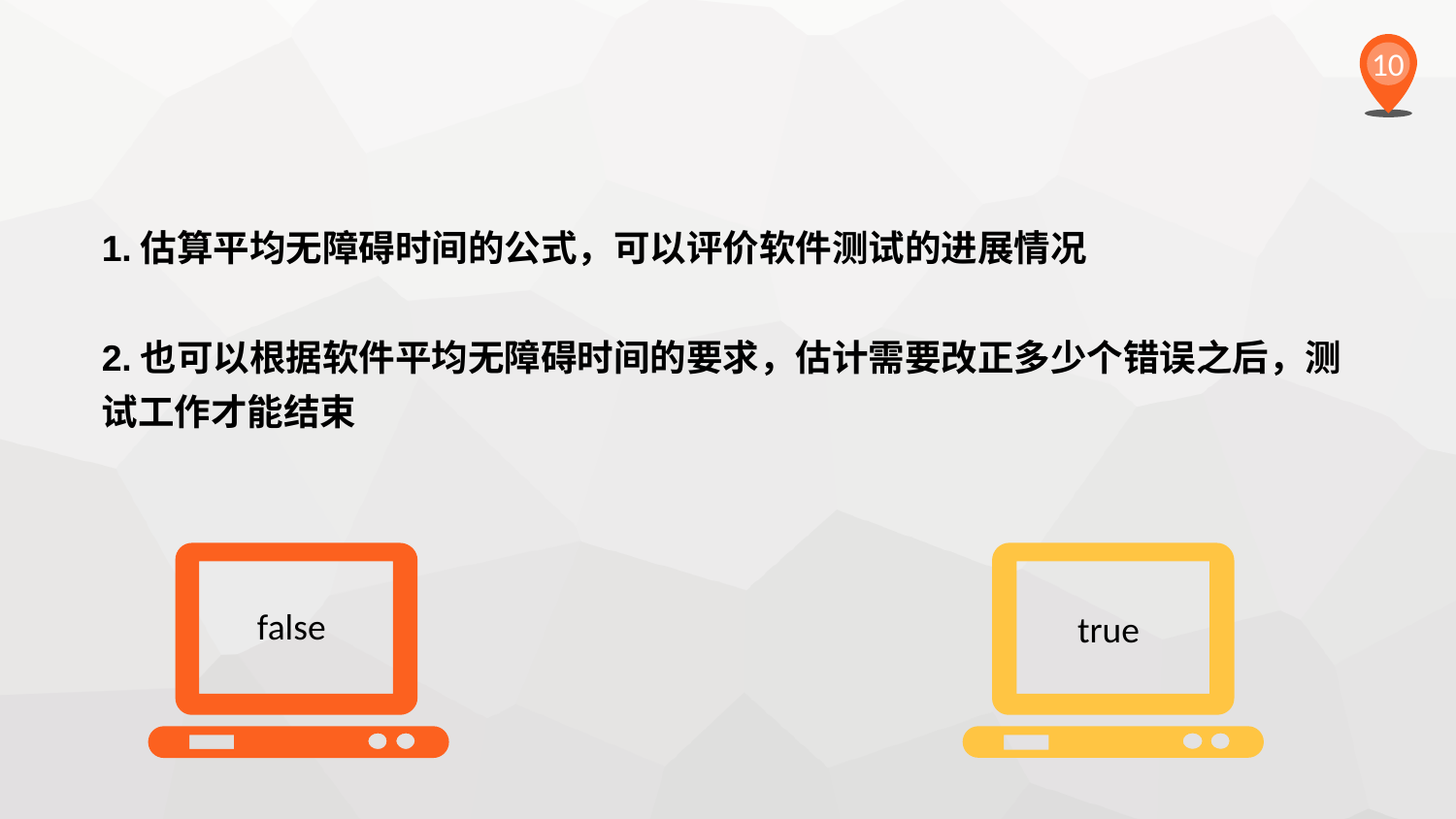

10
1.估算平均无障碍时间的公式，可以评价软件测试的进展情况

2.也可以根据软件平均无障碍时间的要求，估计需要改正多少个错误之后，测试工作才能结束

false
true